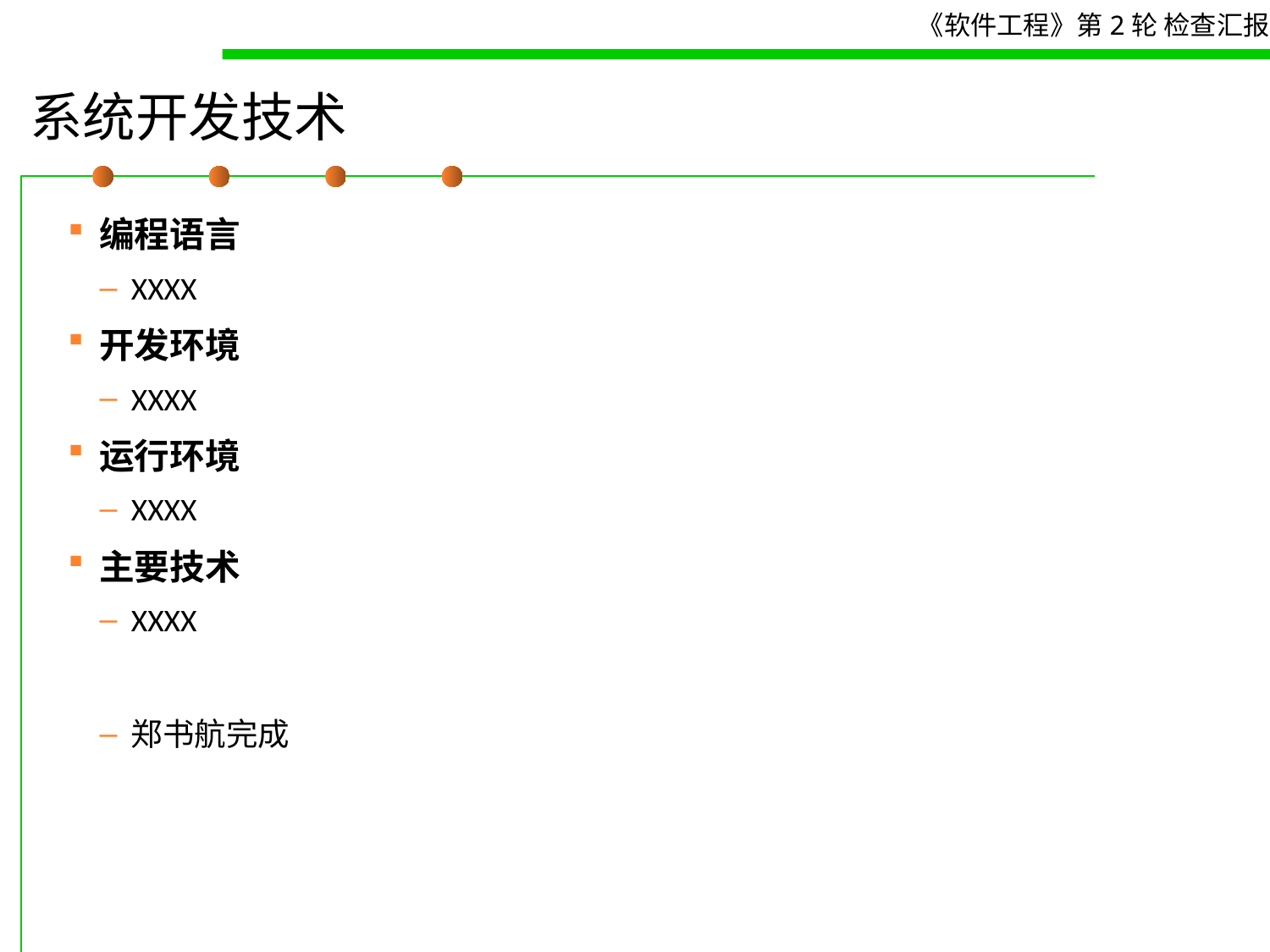

# 系统开发技术
编程语言
XXXX
开发环境
XXXX
运行环境
XXXX
主要技术
XXXX

郑书航完成